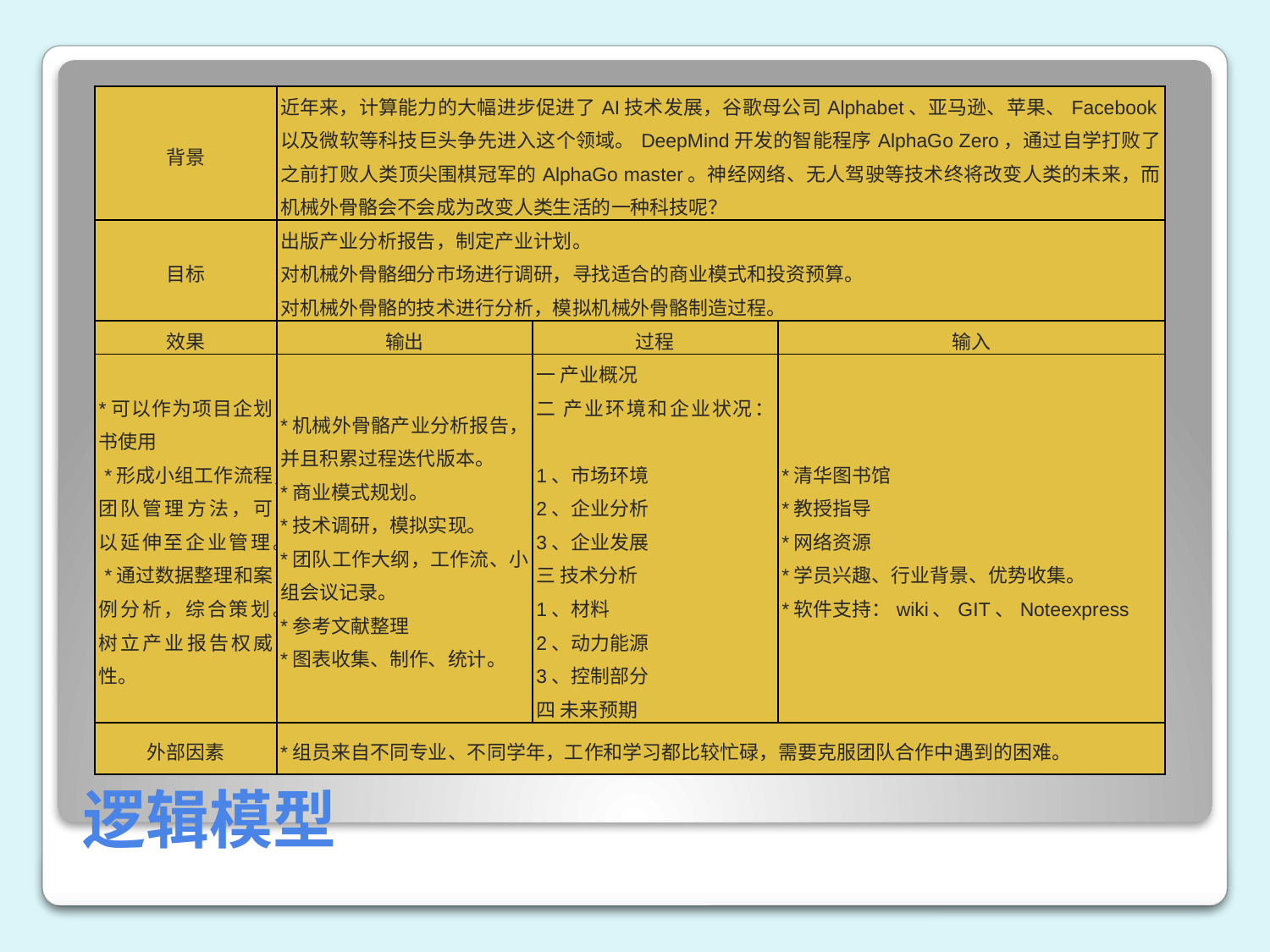

| 背景 | 近年来，计算能力的大幅进步促进了AI技术发展，谷歌母公司Alphabet、亚马逊、苹果、Facebook以及微软等科技巨头争先进入这个领域。DeepMind开发的智能程序AlphaGo Zero，通过自学打败了之前打败人类顶尖围棋冠军的AlphaGo master。神经网络、无人驾驶等技术终将改变人类的未来，而机械外骨骼会不会成为改变人类生活的一种科技呢？ |  |  |
| --- | --- | --- | --- |
| 目标 | 出版产业分析报告，制定产业计划。 对机械外骨骼细分市场进行调研，寻找适合的商业模式和投资预算。 对机械外骨骼的技术进行分析，模拟机械外骨骼制造过程。 |  |  |
| 效果 | 输出 | 过程 | 输入 |
| \*可以作为项目企划书使用 \*形成小组工作流程，团队管理方法，可以延伸至企业管理。 \*通过数据整理和案例分析，综合策划。树立产业报告权威性。 | \*机械外骨骼产业分析报告，并且积累过程迭代版本。 \*商业模式规划。 \*技术调研，模拟实现。 \*团队工作大纲，工作流、小组会议记录。 \*参考文献整理 \*图表收集、制作、统计。 | 一 产业概况 二 产业环境和企业状况： 1、市场环境 2、企业分析 3、企业发展 三 技术分析 1、材料 2、动力能源 3、控制部分 四 未来预期 | \*清华图书馆 \*教授指导 \*网络资源 \*学员兴趣、行业背景、优势收集。 \*软件支持：wiki、GIT、Noteexpress |
| 外部因素 | \*组员来自不同专业、不同学年，工作和学习都比较忙碌，需要克服团队合作中遇到的困难。 |  |  |
# 逻辑模型